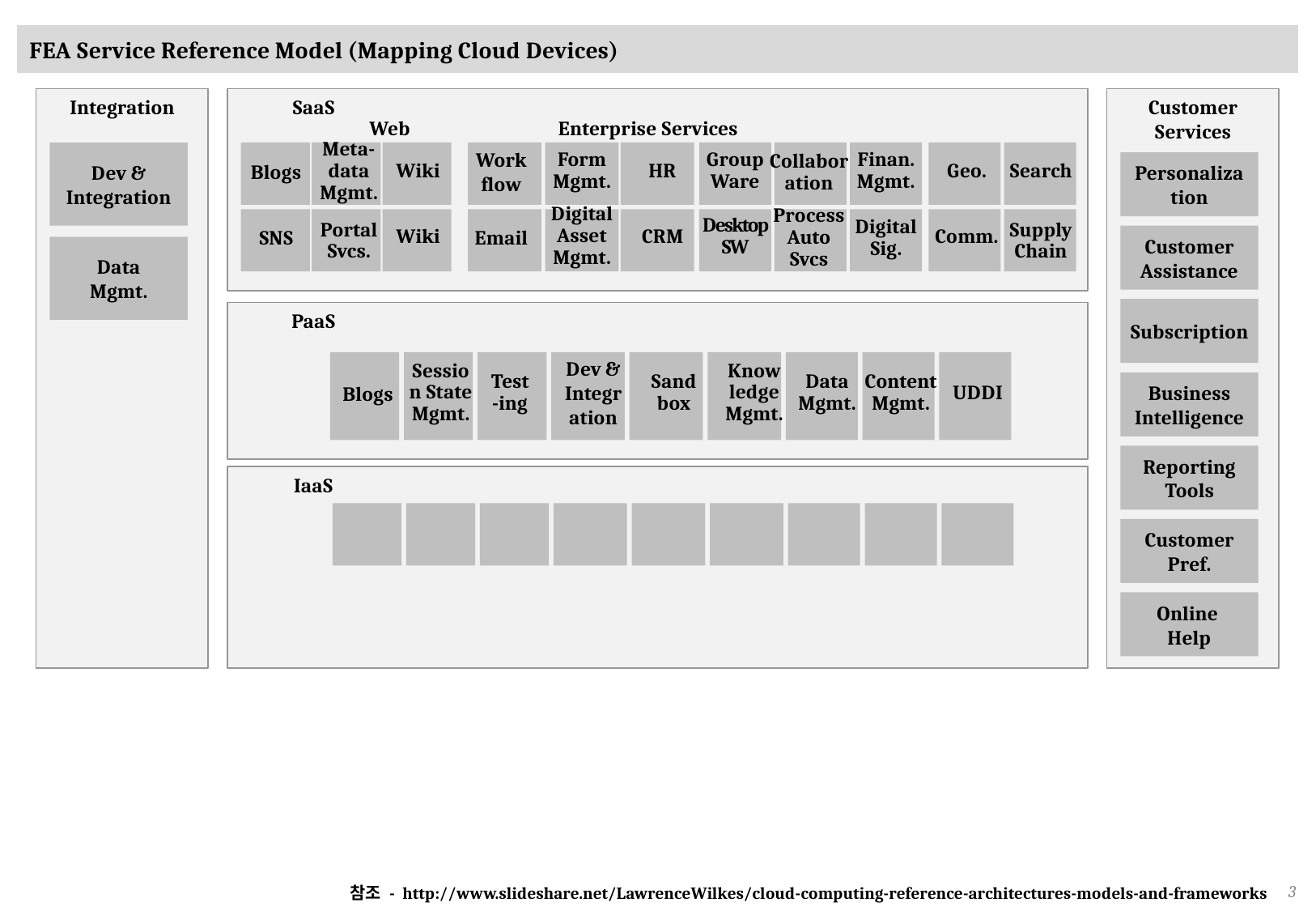

Server
Hosting
Operating
Sys
Virtual Instnaces
Infra
Sharing
Web
Servers
Web
Services
Remote
Access
CDN
Storage
# FEA Service Reference Model (Mapping Cloud Devices)

Integration
SaaS

Customer
Services

Web
Enterprise Services
Meta-data
Mgmt.
Work
flow
Dev & Integration

Form
Mgmt.
Group
Ware
Finan.
Mgmt.
Collaboration
Personalization
Customer
Assistance
Subscription
Business
Intelligence
Reporting
Tools
Customer
Pref.
Online
Help
Blogs
Wiki
HR
Geo.
Search
Digital
Asset
Mgmt.
Process Auto Svcs
Desktop SW

Digital
Sig.
Portal
Svcs.
Supply
Chain
SNS
Email
Wiki
CRM
Comm.
Data
Mgmt.
PaaS

Dev & Integration
Session State
Mgmt.
Know
ledge Mgmt.
Test
-ing
Sand
box
Data Mgmt.
Content
Mgmt.
Blogs
UDDI

IaaS

참조 -  http://www.slideshare.net/LawrenceWilkes/cloud-computing-reference-architectures-models-and-frameworks